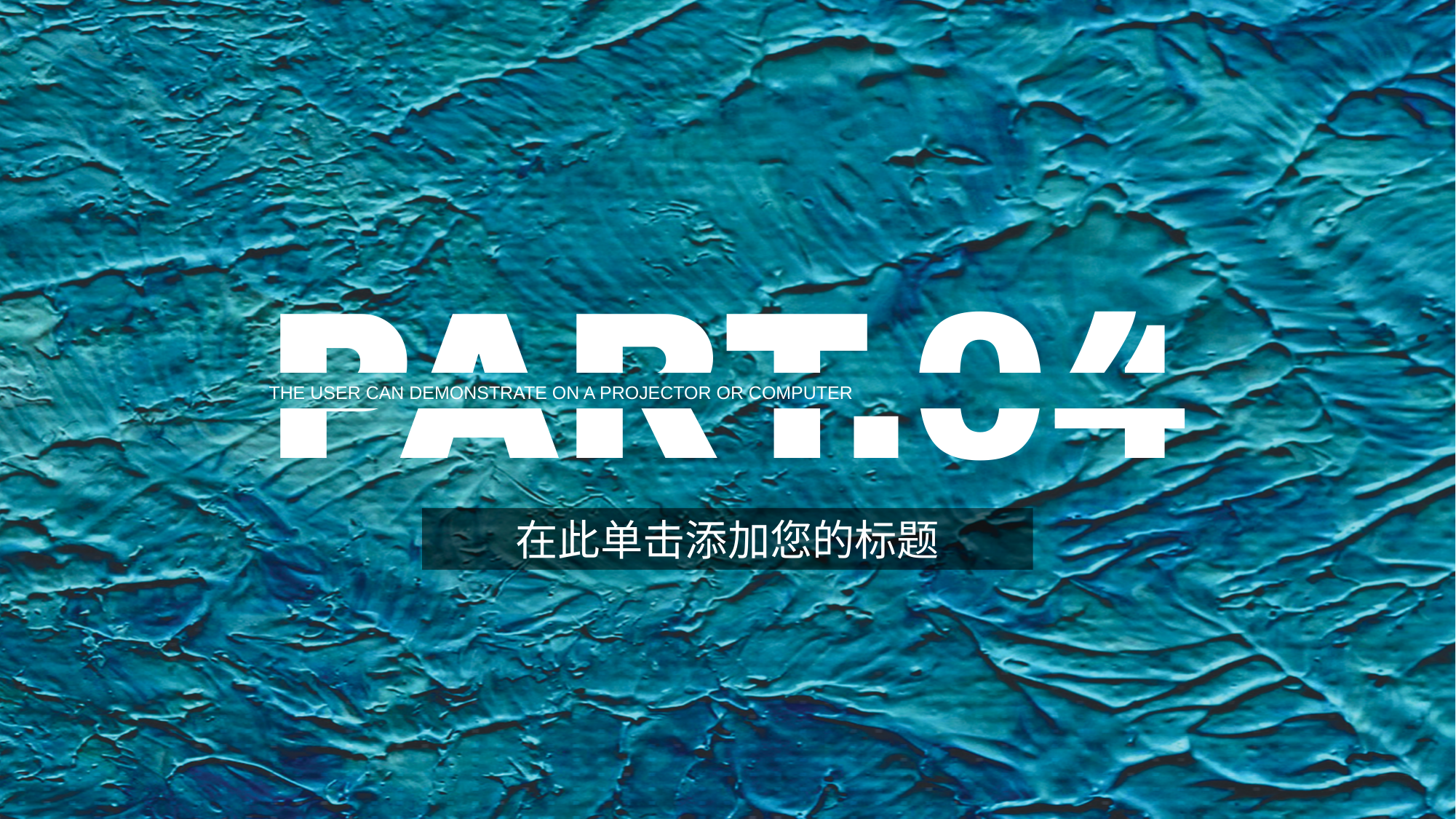

PART.04
THE USER CAN DEMONSTRATE ON A PROJECTOR OR COMPUTER
在此单击添加您的标题